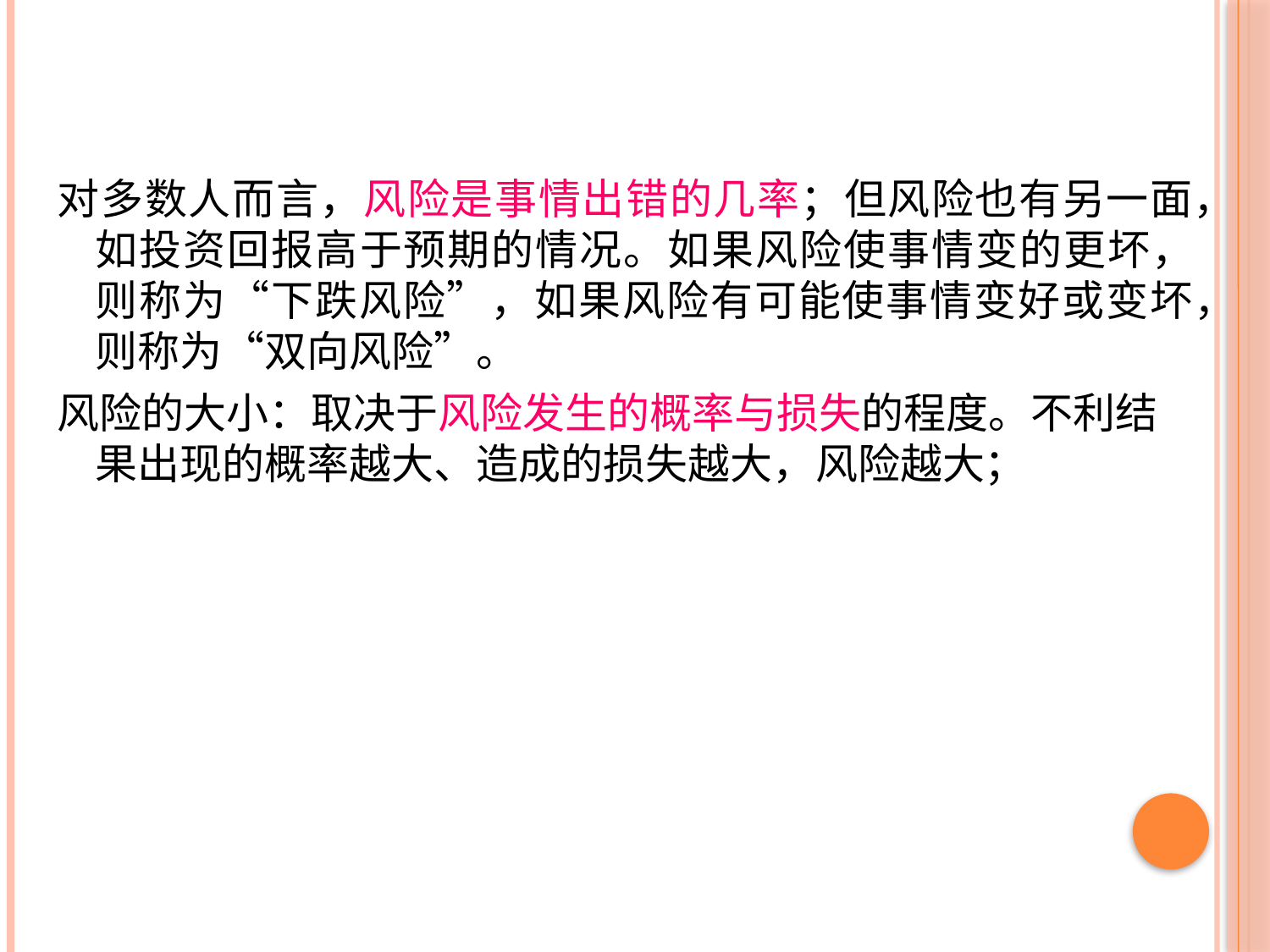

#
对多数人而言，风险是事情出错的几率；但风险也有另一面，如投资回报高于预期的情况。如果风险使事情变的更坏，则称为“下跌风险”，如果风险有可能使事情变好或变坏，则称为“双向风险”。
风险的大小：取决于风险发生的概率与损失的程度。不利结果出现的概率越大、造成的损失越大，风险越大；